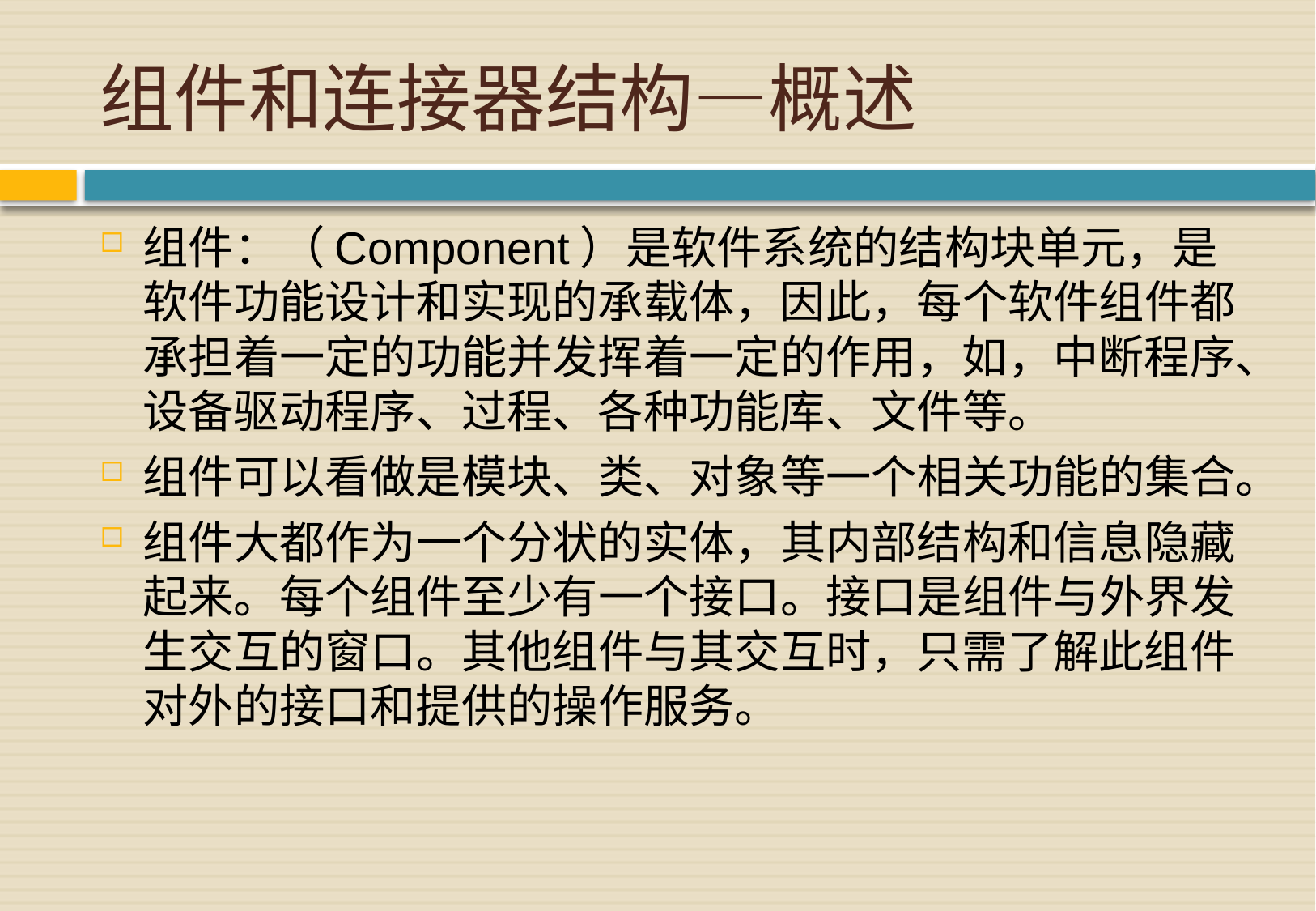

# 组件和连接器结构—概述
组件：（Component）是软件系统的结构块单元，是软件功能设计和实现的承载体，因此，每个软件组件都承担着一定的功能并发挥着一定的作用，如，中断程序、设备驱动程序、过程、各种功能库、文件等。
组件可以看做是模块、类、对象等一个相关功能的集合。
组件大都作为一个分状的实体，其内部结构和信息隐藏起来。每个组件至少有一个接口。接口是组件与外界发生交互的窗口。其他组件与其交互时，只需了解此组件对外的接口和提供的操作服务。